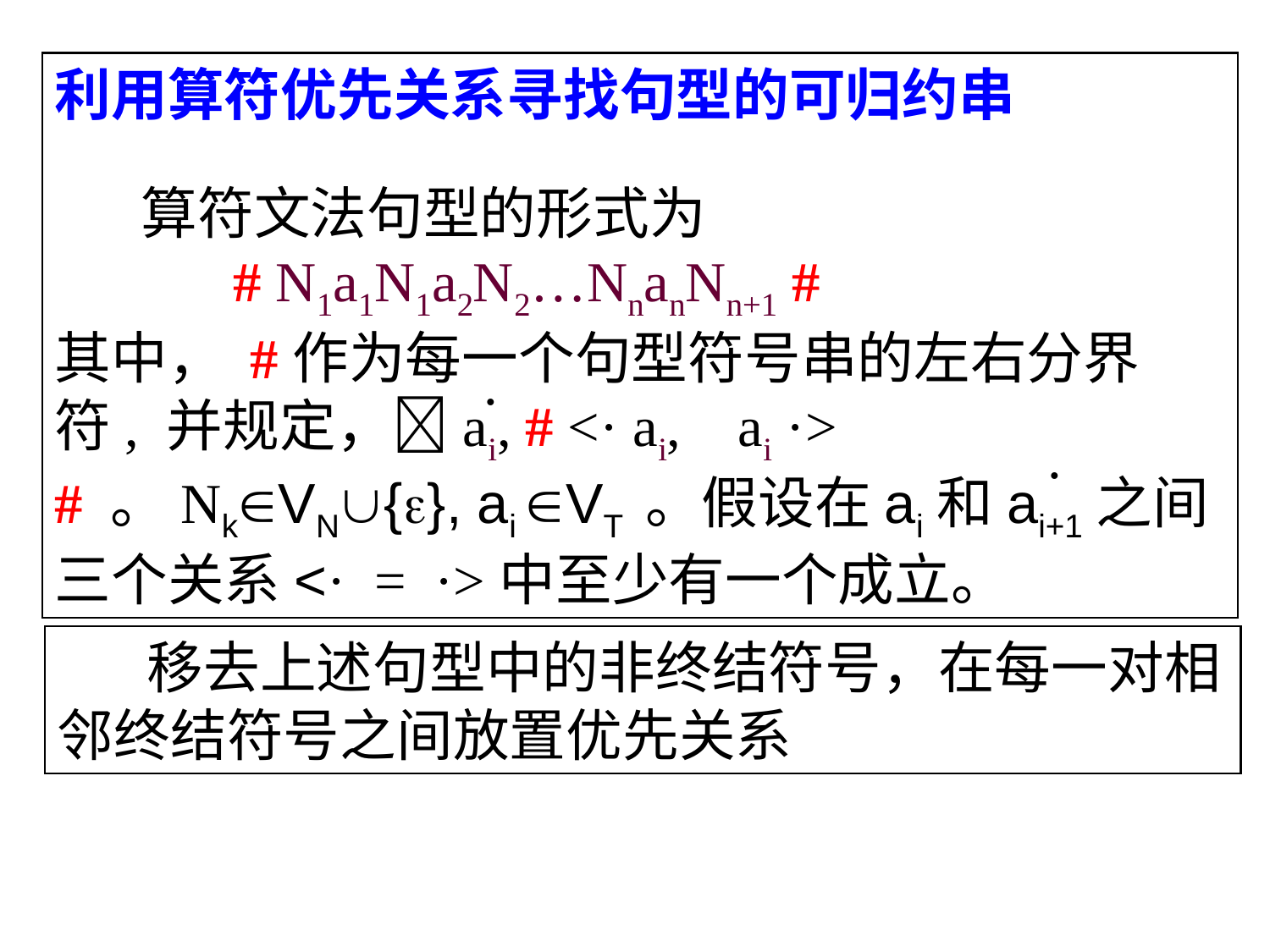

利用算符优先关系寻找句型的可归约串

        算符文法句型的形式为
             # N1a1N1a2N2…NnanNn+1 #
其中， #作为每一个句型符号串的左右分界符, 并规定，∀ai, # <· ai,    ai ·> # 。Nk∈VN∪{ε}, ai ∈VT 。假设在ai和ai+1之间三个关系<·  =  ·>中至少有一个成立。
.
.
      移去上述句型中的非终结符号，在每一对相邻终结符号之间放置优先关系